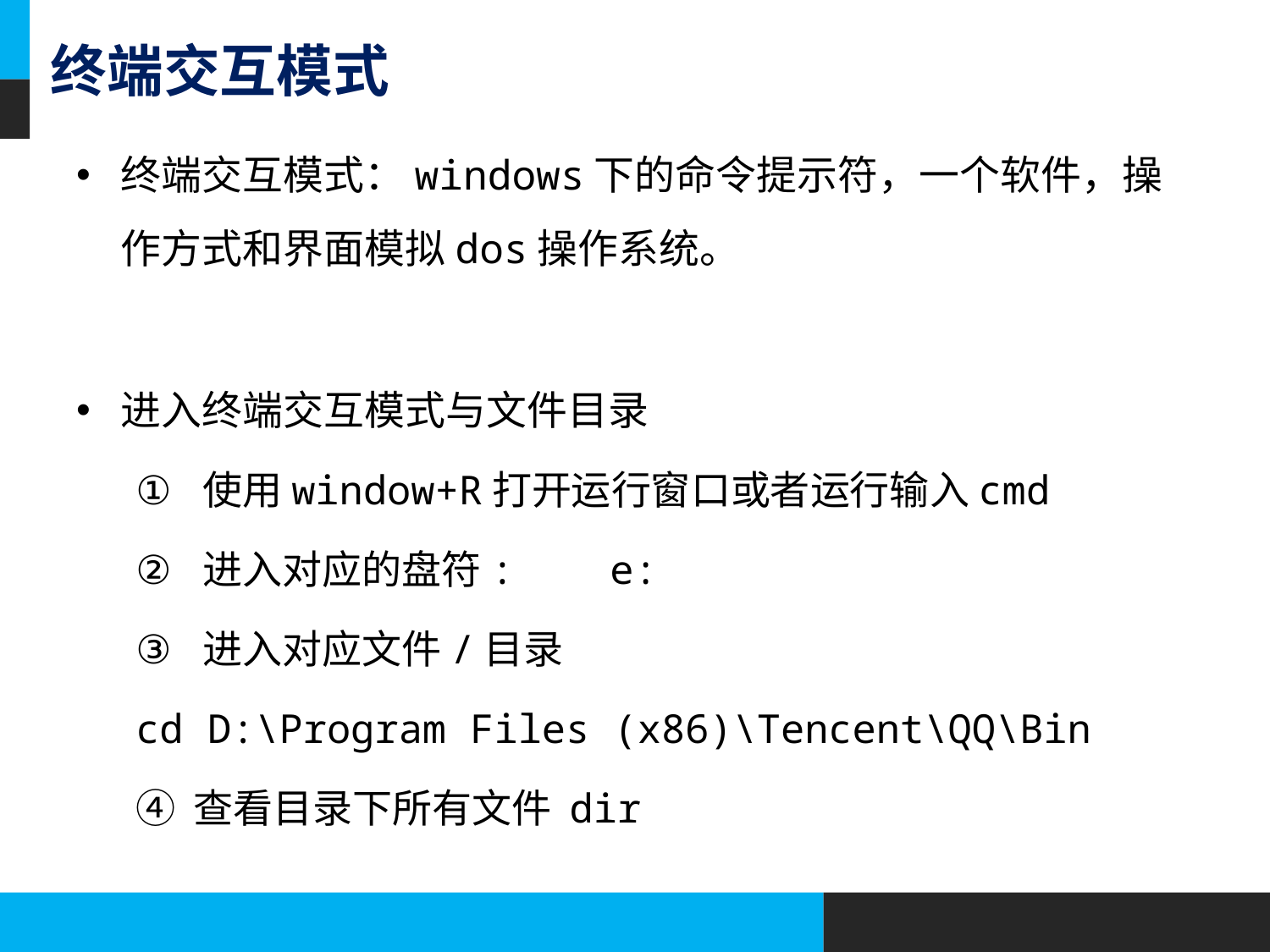

# 终端交互模式
终端交互模式：windows下的命令提示符，一个软件，操作方式和界面模拟dos操作系统。

进入终端交互模式与文件目录
使用window+R打开运行窗口或者运行输入cmd
进入对应的盘符:    e:
进入对应文件/目录
	cd D:\Program Files (x86)\Tencent\QQ\Bin
④ 查看目录下所有文件 dir